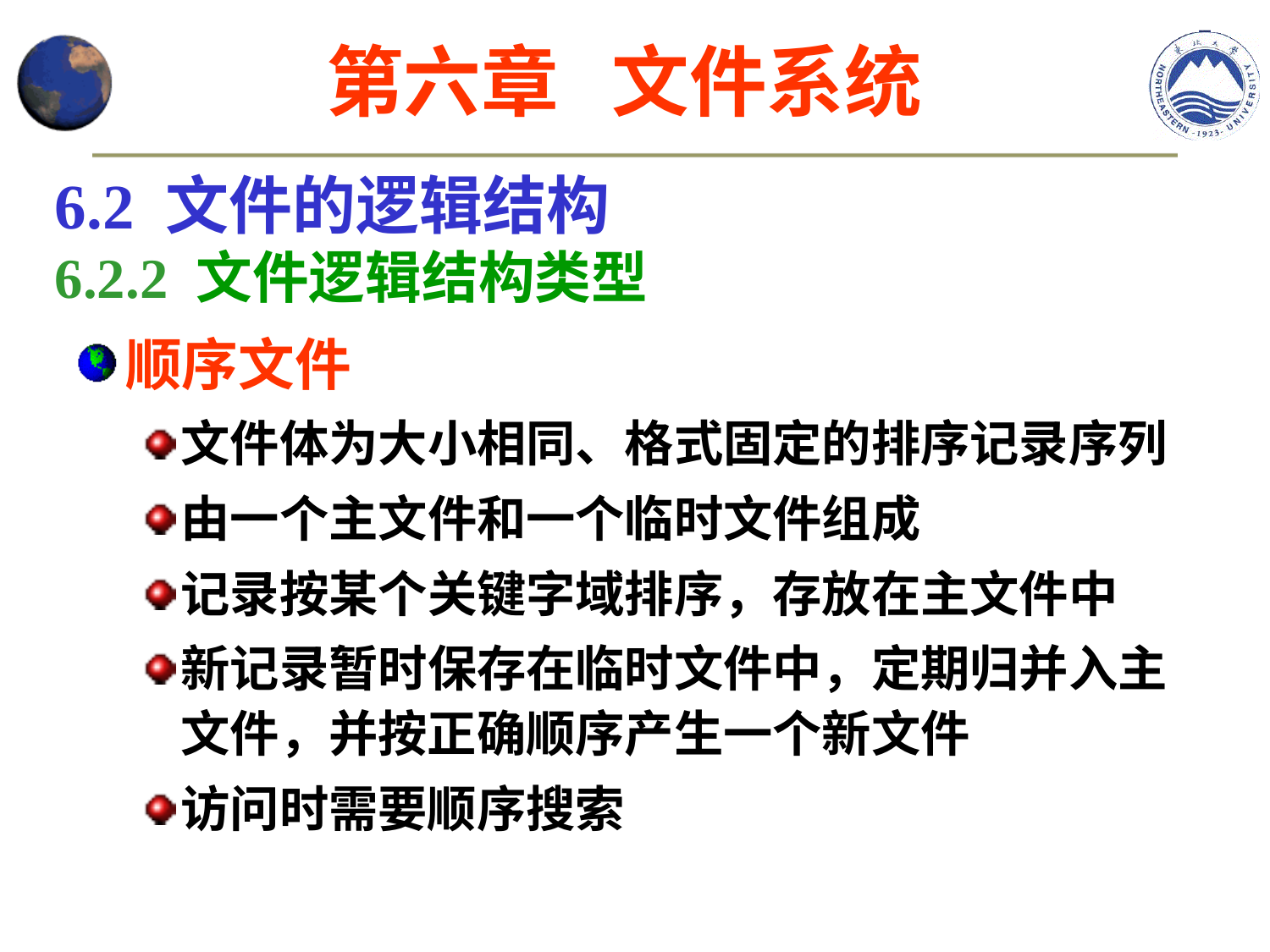

第六章   文件系统
6.2 文件的逻辑结构
6.2.2 文件逻辑结构类型
顺序文件
文件体为大小相同、格式固定的排序记录序列
由一个主文件和一个临时文件组成
记录按某个关键字域排序，存放在主文件中
新记录暂时保存在临时文件中，定期归并入主文件，并按正确顺序产生一个新文件
访问时需要顺序搜索